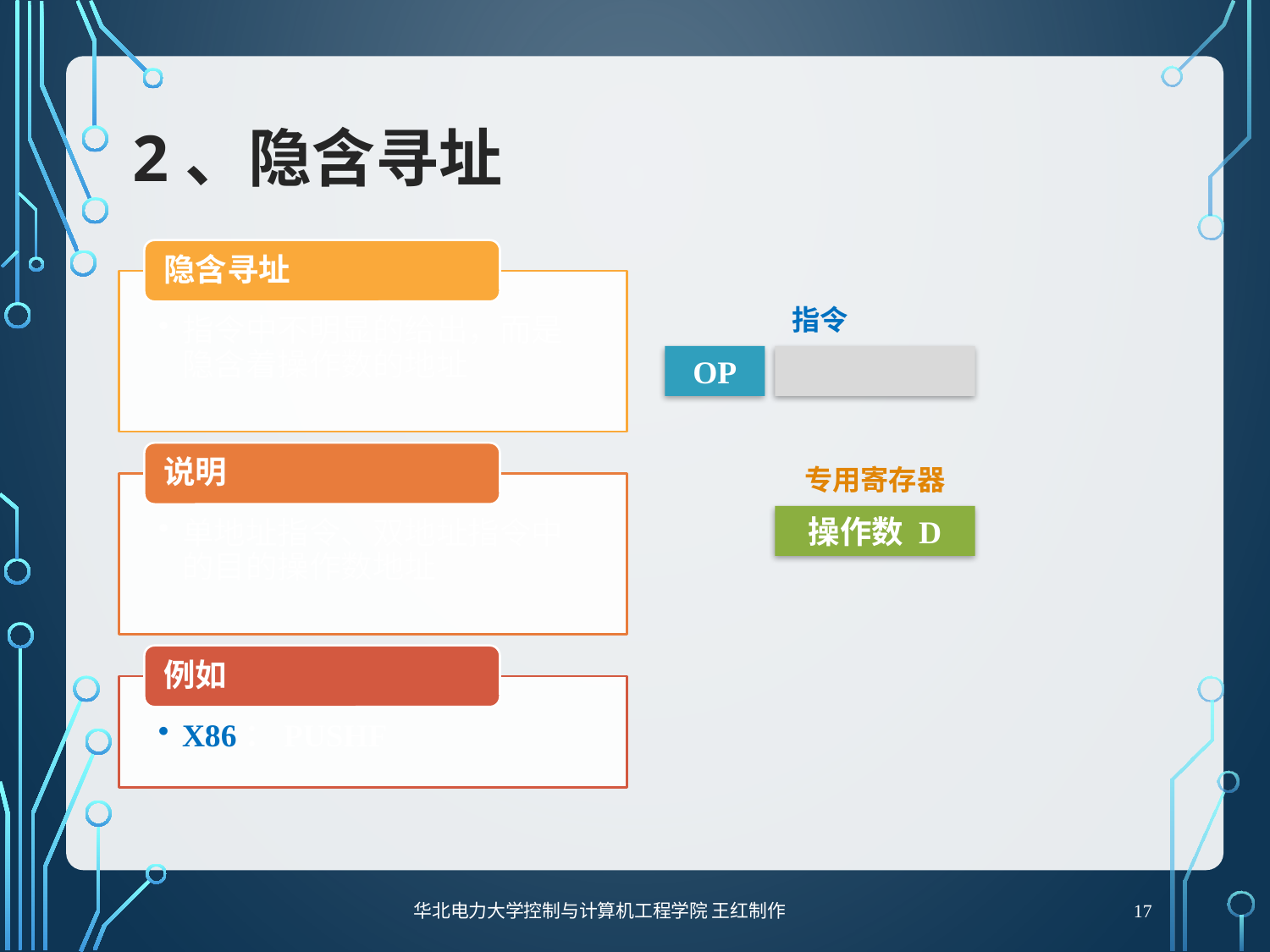

# 2、隐含寻址
指令中不明显的给出，而是隐含着操作数的地址
隐含寻址
单地址指令、双地址指令中的目的操作数地址
说明
X86：PUSHF
例如
指令
OP

专用寄存器
操作数 D
17
华北电力大学控制与计算机工程学院 王红制作